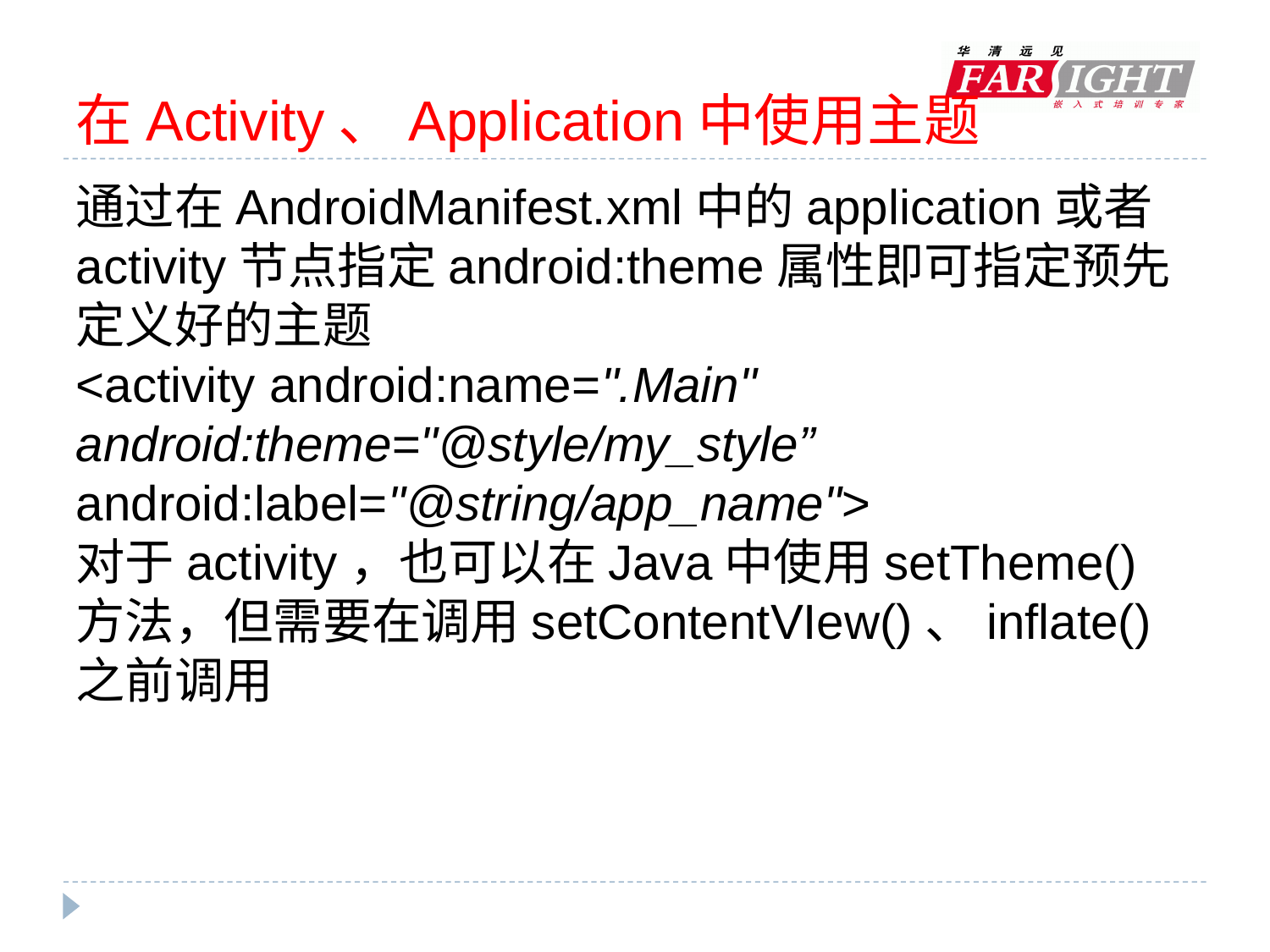

# 在Activity、Application中使用主题
通过在AndroidManifest.xml中的application或者activity节点指定android:theme属性即可指定预先定义好的主题
<activity android:name=".Main" android:theme="@style/my_style”                android:label="@string/app_name">
对于activity，也可以在Java中使用setTheme()方法，但需要在调用setContentVIew()、inflate()之前调用